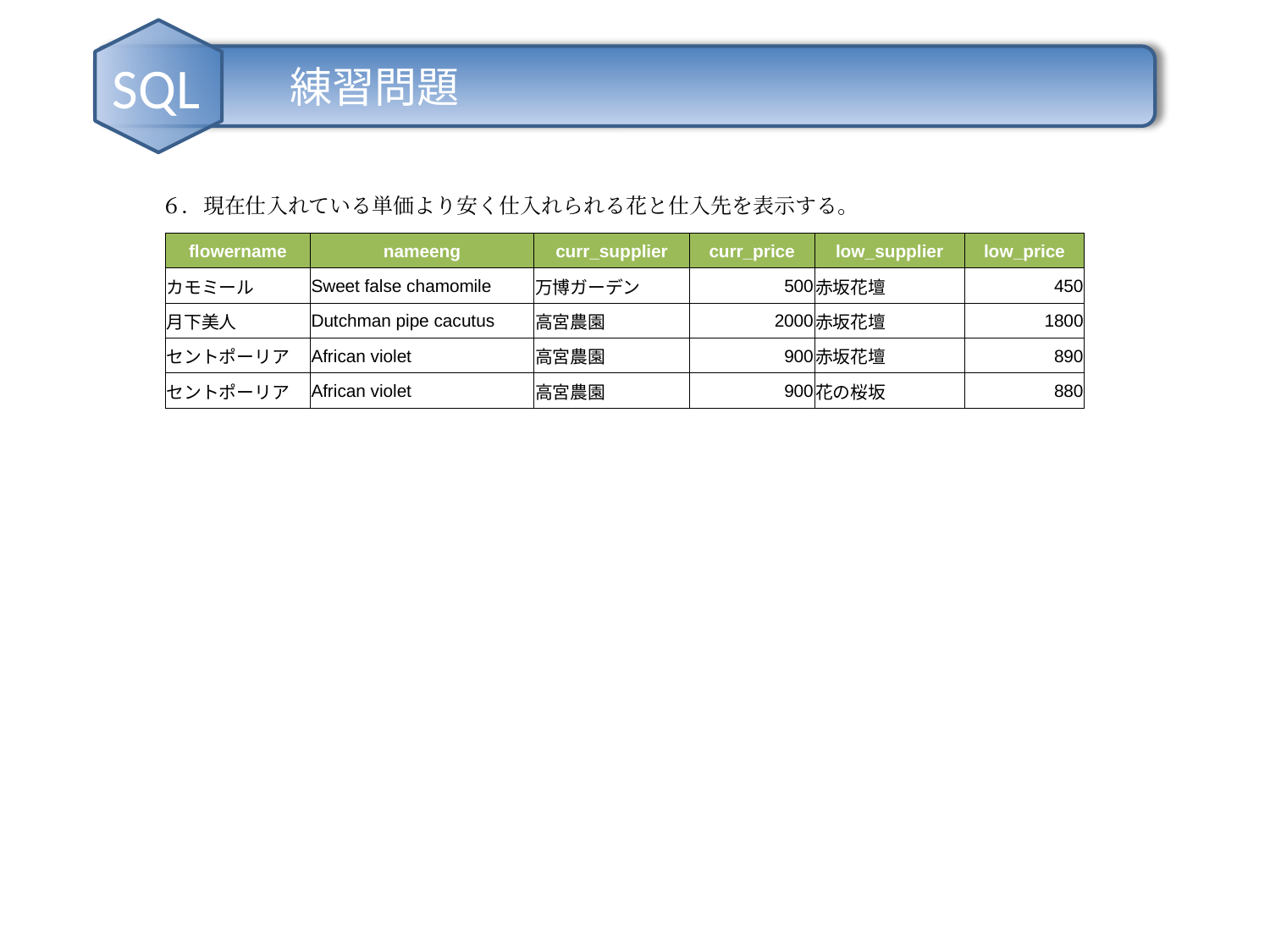

練習問題
SQL
６．現在仕入れている単価より安く仕入れられる花と仕入先を表示する。
| flowername | nameeng | curr\_supplier | curr\_price | low\_supplier | low\_price |
| --- | --- | --- | --- | --- | --- |
| カモミール | Sweet false chamomile | 万博ガーデン | 500 | 赤坂花壇 | 450 |
| 月下美人 | Dutchman pipe cacutus | 高宮農園 | 2000 | 赤坂花壇 | 1800 |
| セントポーリア | African violet | 高宮農園 | 900 | 赤坂花壇 | 890 |
| セントポーリア | African violet | 高宮農園 | 900 | 花の桜坂 | 880 |